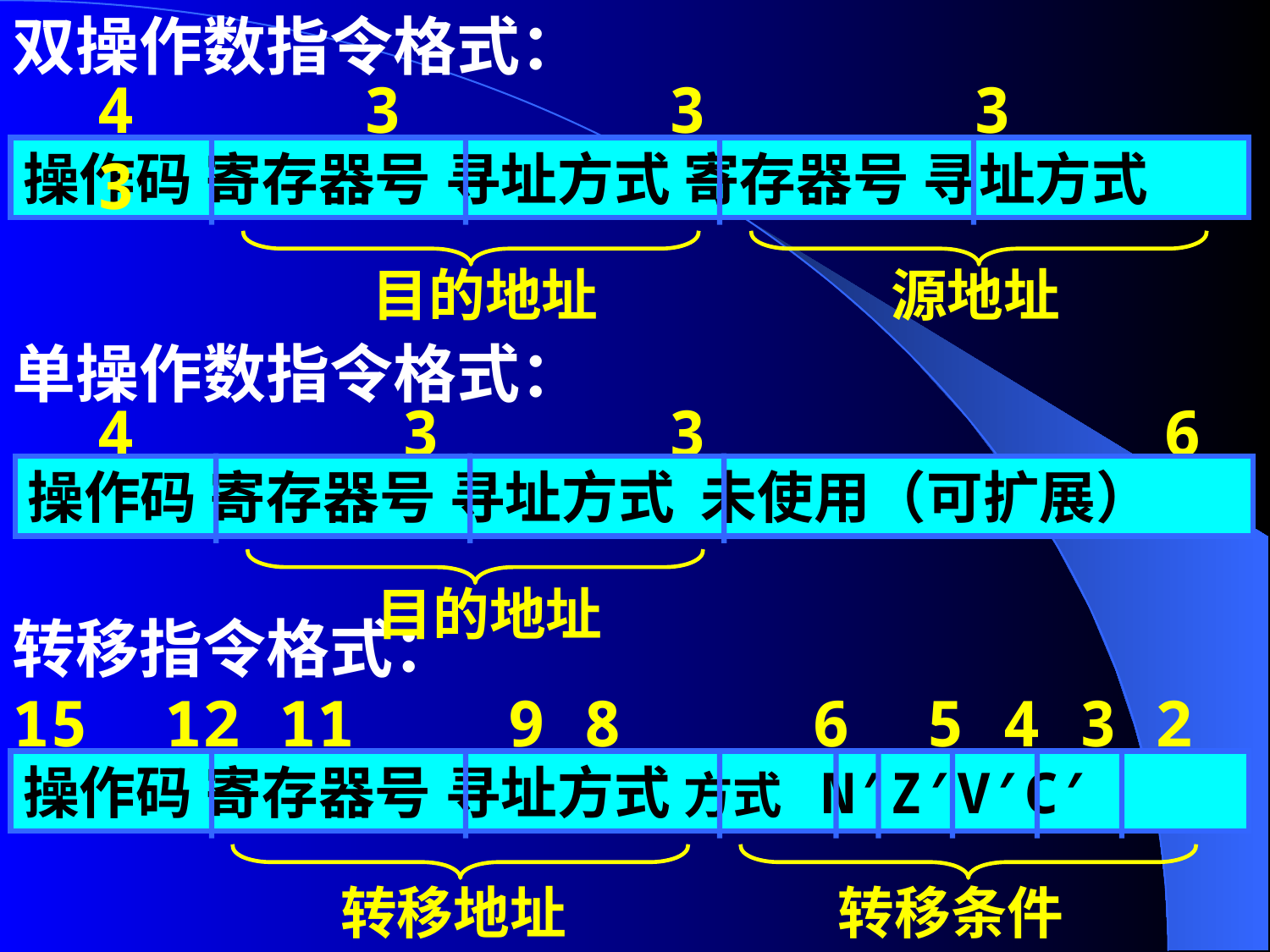

双操作数指令格式：

4      3       3       3       3
操作码 寄存器号 寻址方式 寄存器号 寻址方式

目的地址
源地址
单操作数指令格式：

4       3      3            6
操作码 寄存器号 寻址方式  未使用（可扩展）

目的地址
转移指令格式：

15  12 11    9 8     6  5 4 3 2  1  0
操作码 寄存器号 寻址方式 方式  N′Z′V′C′

转移地址
转移条件